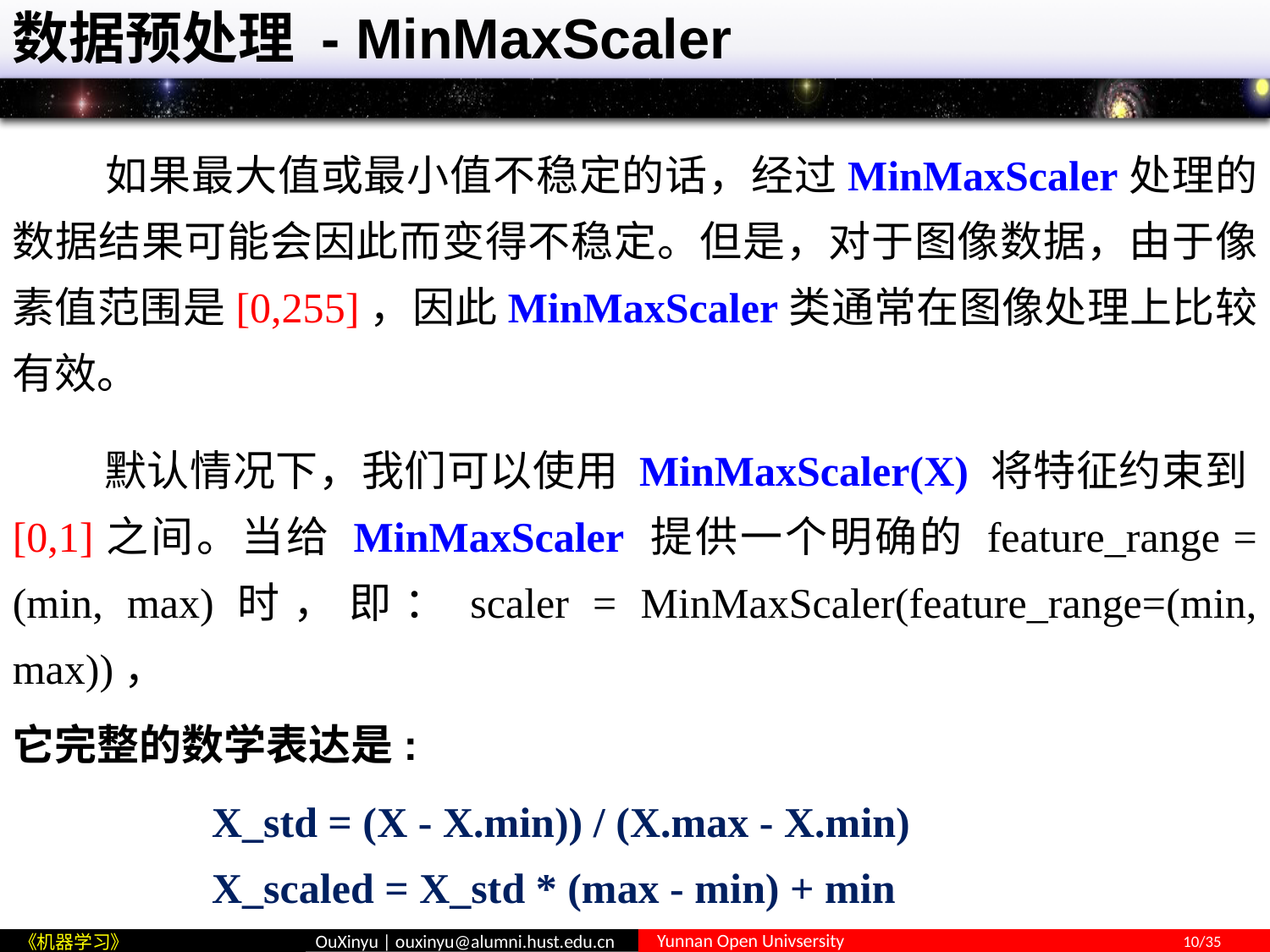

# 数据预处理 - MinMaxScaler
        如果最大值或最小值不稳定的话，经过MinMaxScaler处理的数据结果可能会因此而变得不稳定。但是，对于图像数据，由于像素值范围是[0,255]，因此MinMaxScaler类通常在图像处理上比较有效。
        默认情况下，我们可以使用 MinMaxScaler(X) 将特征约束到[0,1]之间。当给 MinMaxScaler 提供一个明确的 feature_range = (min, max)时，即：scaler = MinMaxScaler(feature_range=(min, max))，
它完整的数学表达是:
X_std = (X - X.min)) / (X.max - X.min)
X_scaled = X_std * (max - min) + min
        事实上，对于默认约束到[0, 1]的操作，我们可以定义：MinMaxScaler(feature_range=(0, 1)).